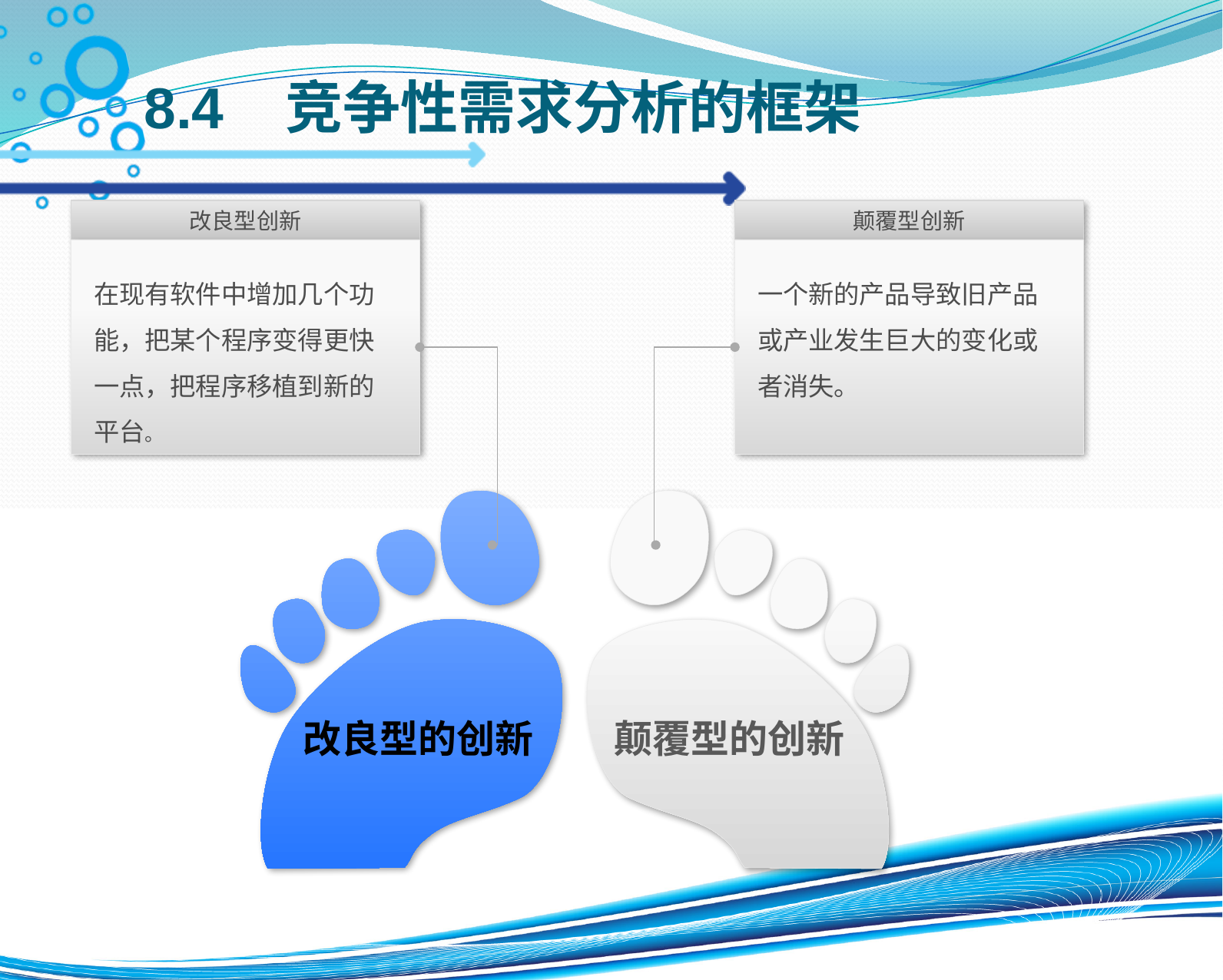

# 8.4   竞争性需求分析的框架
改良型创新
颠覆型创新
在现有软件中增加几个功能，把某个程序变得更快一点，把程序移植到新的平台。
一个新的产品导致旧产品或产业发生巨大的变化或者消失。

改良型的创新
颠覆型的创新